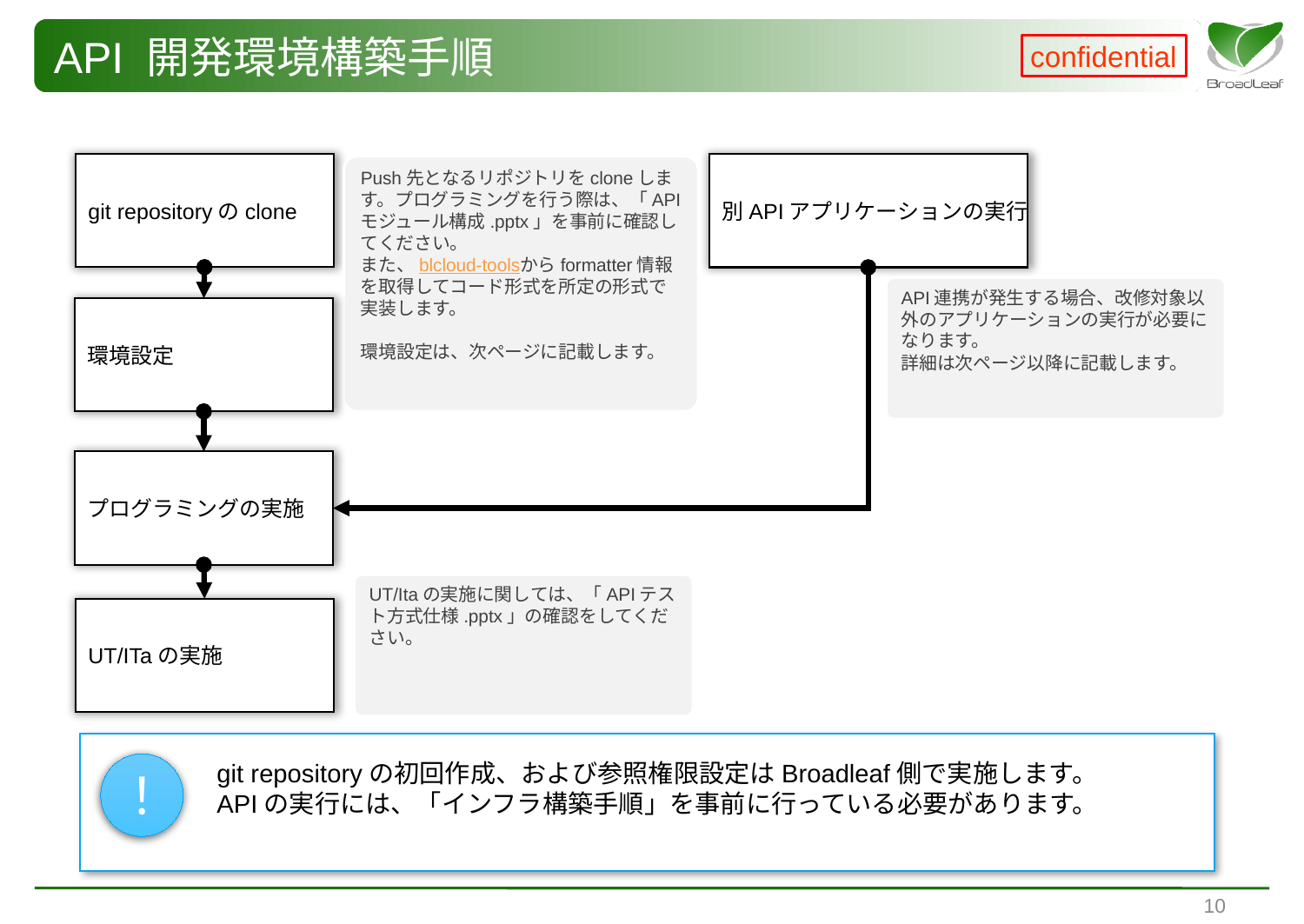

# API 開発環境構築手順
git repositoryのclone
別APIアプリケーションの実行
Push先となるリポジトリをcloneします。プログラミングを行う際は、「API モジュール構成.pptx」を事前に確認してください。
また、blcloud-toolsからformatter情報を取得してコード形式を所定の形式で実装します。

環境設定は、次ページに記載します。
API連携が発生する場合、改修対象以外のアプリケーションの実行が必要になります。
詳細は次ページ以降に記載します。
環境設定
プログラミングの実施
UT/Itaの実施に関しては、「APIテスト方式仕様.pptx」の確認をしてください。
UT/ITaの実施

git repositoryの初回作成、および参照権限設定はBroadleaf側で実施します。
APIの実行には、「インフラ構築手順」を事前に行っている必要があります。
！
10